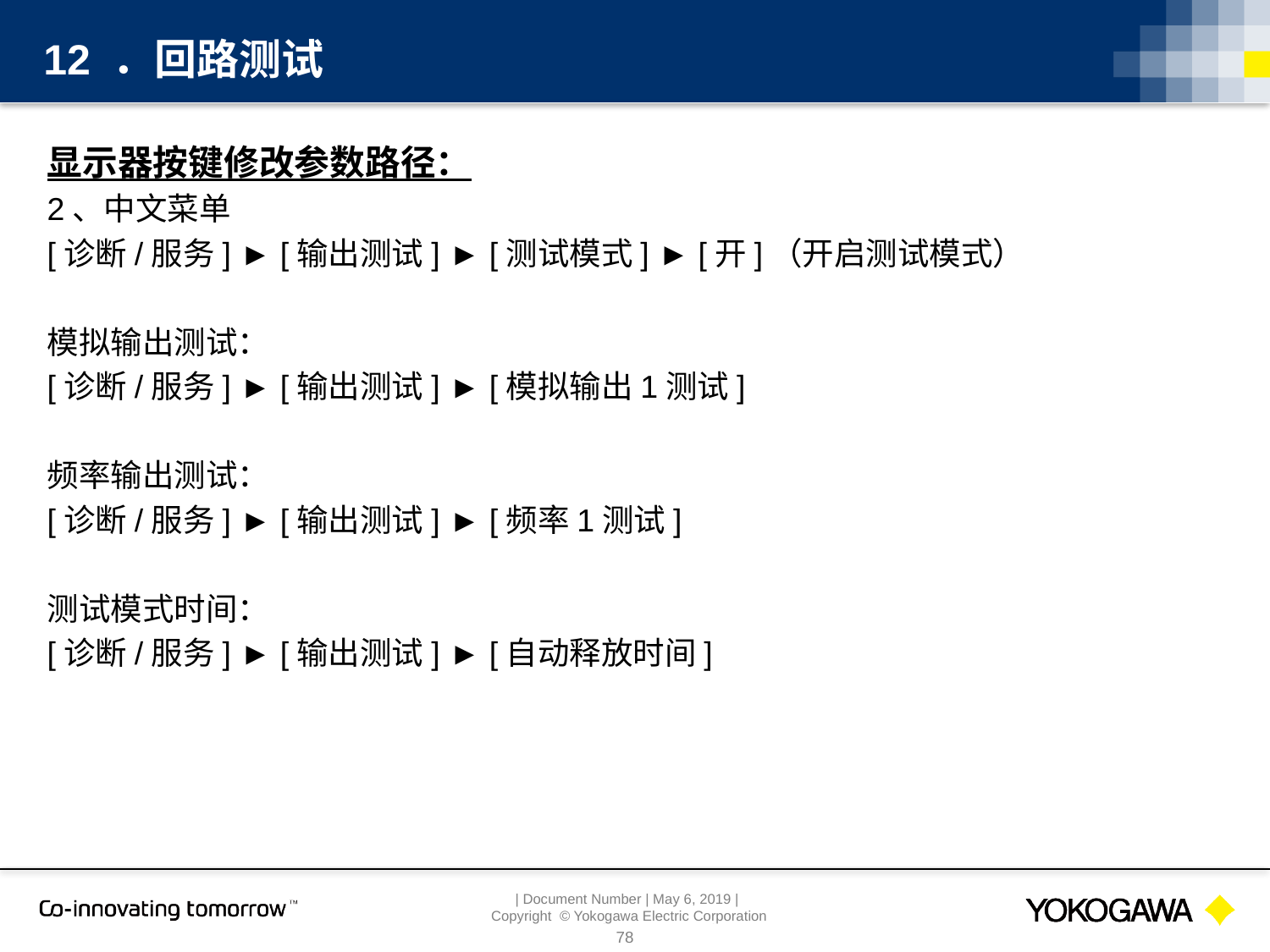

12 ．回路测试

显示器按键修改参数路径：
2、中文菜单
[诊断/服务] ► [输出测试] ► [测试模式] ► [开]（开启测试模式）

模拟输出测试：
[诊断/服务] ► [输出测试] ► [模拟输出1测试]

频率输出测试：
[诊断/服务] ► [输出测试] ► [频率1测试]

测试模式时间：
[诊断/服务] ► [输出测试] ► [自动释放时间]